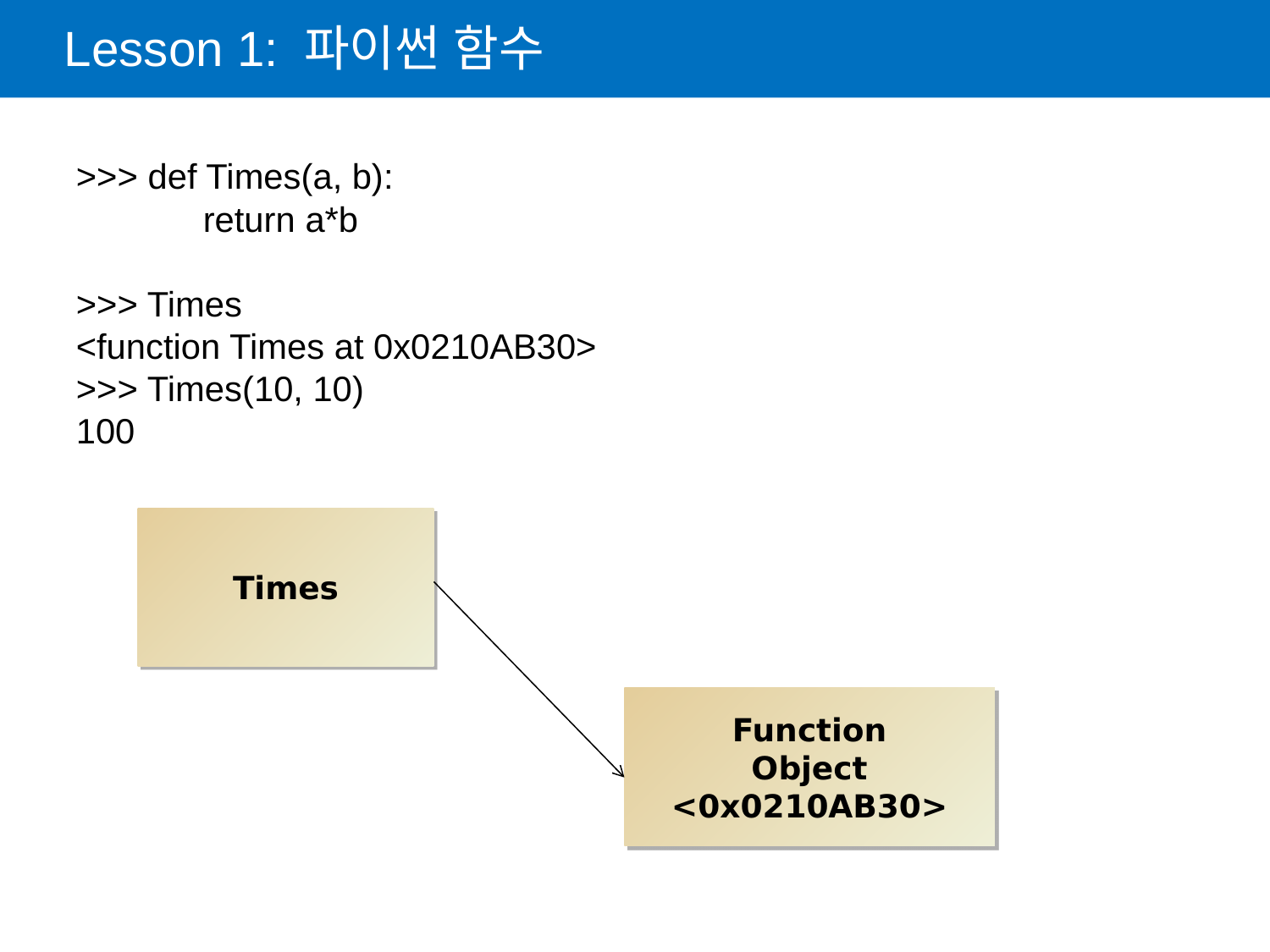

# Lesson 1: 파이썬 함수

>>> def Times(a, b):
	return a*b

>>> Times
<function Times at 0x0210AB30>
>>> Times(10, 10)
100
Times
Function
Object
<0x0210AB30>